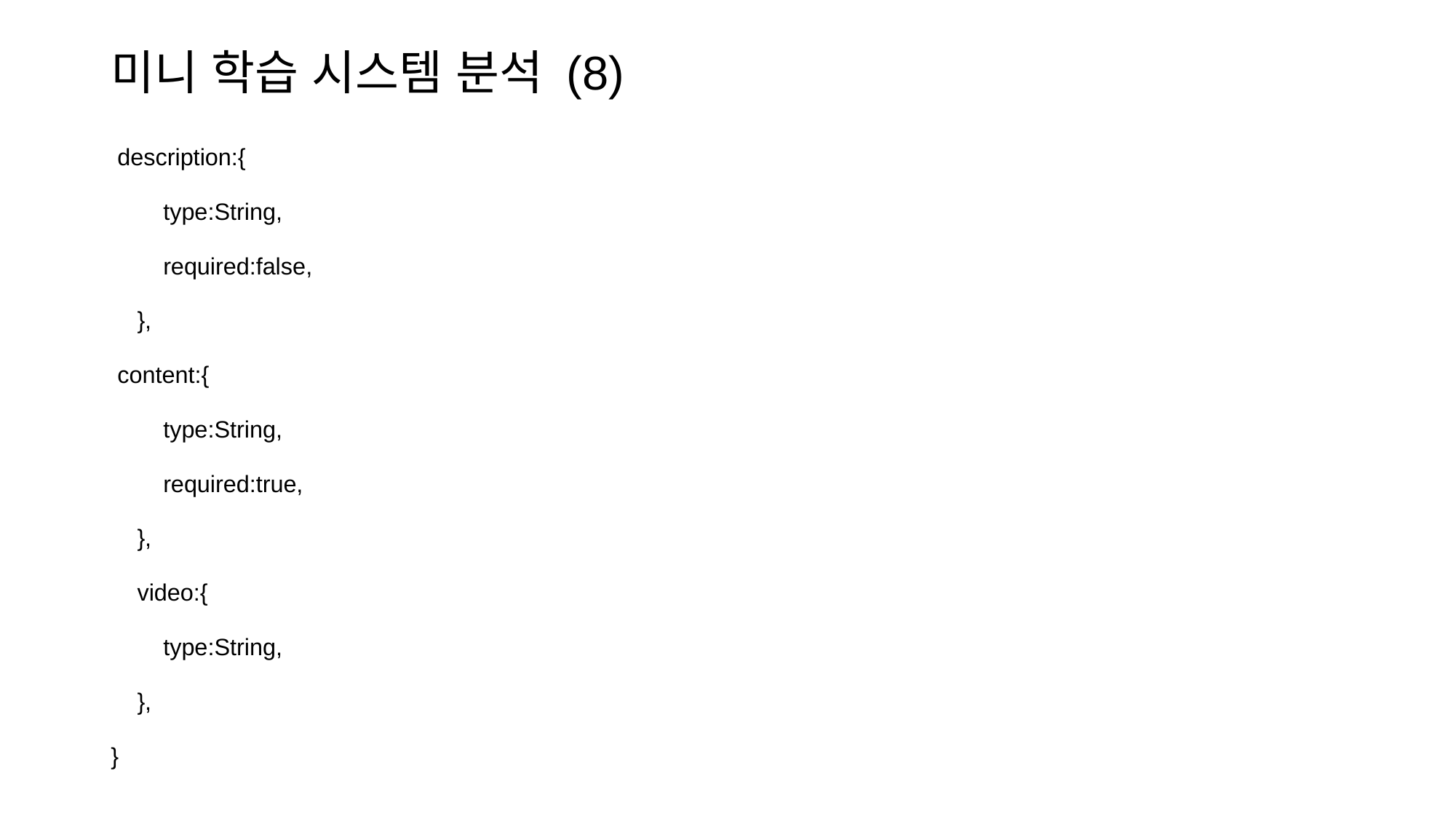

# 미니 학습 시스템 분석 (8)
 description:{
        type:String,
        required:false,
    },
 content:{
        type:String,
        required:true,
    },
    video:{
        type:String,
    },
}